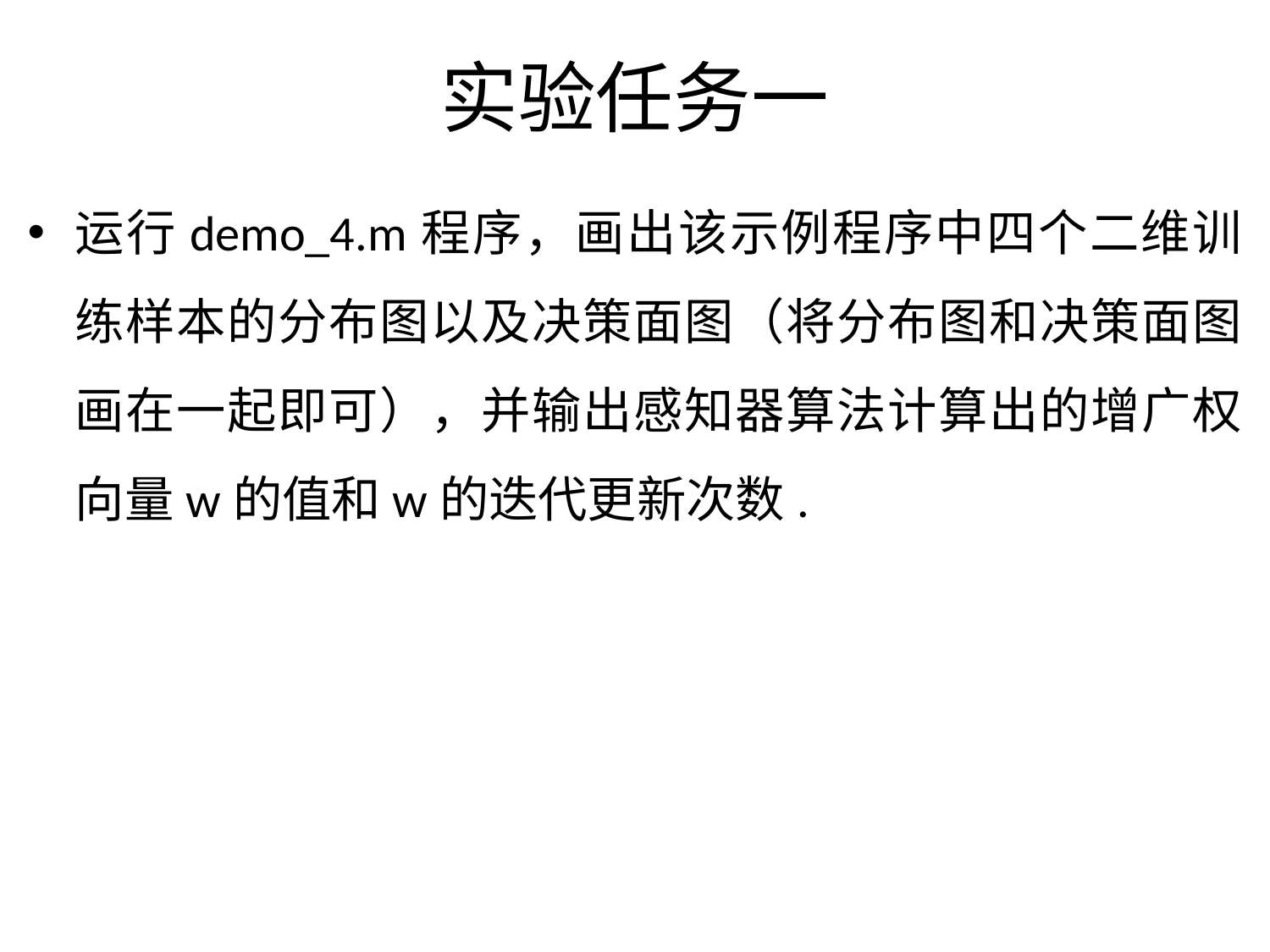

# 实验任务一
运行demo_4.m程序，画出该示例程序中四个二维训练样本的分布图以及决策面图（将分布图和决策面图画在一起即可），并输出感知器算法计算出的增广权向量w的值和w的迭代更新次数.